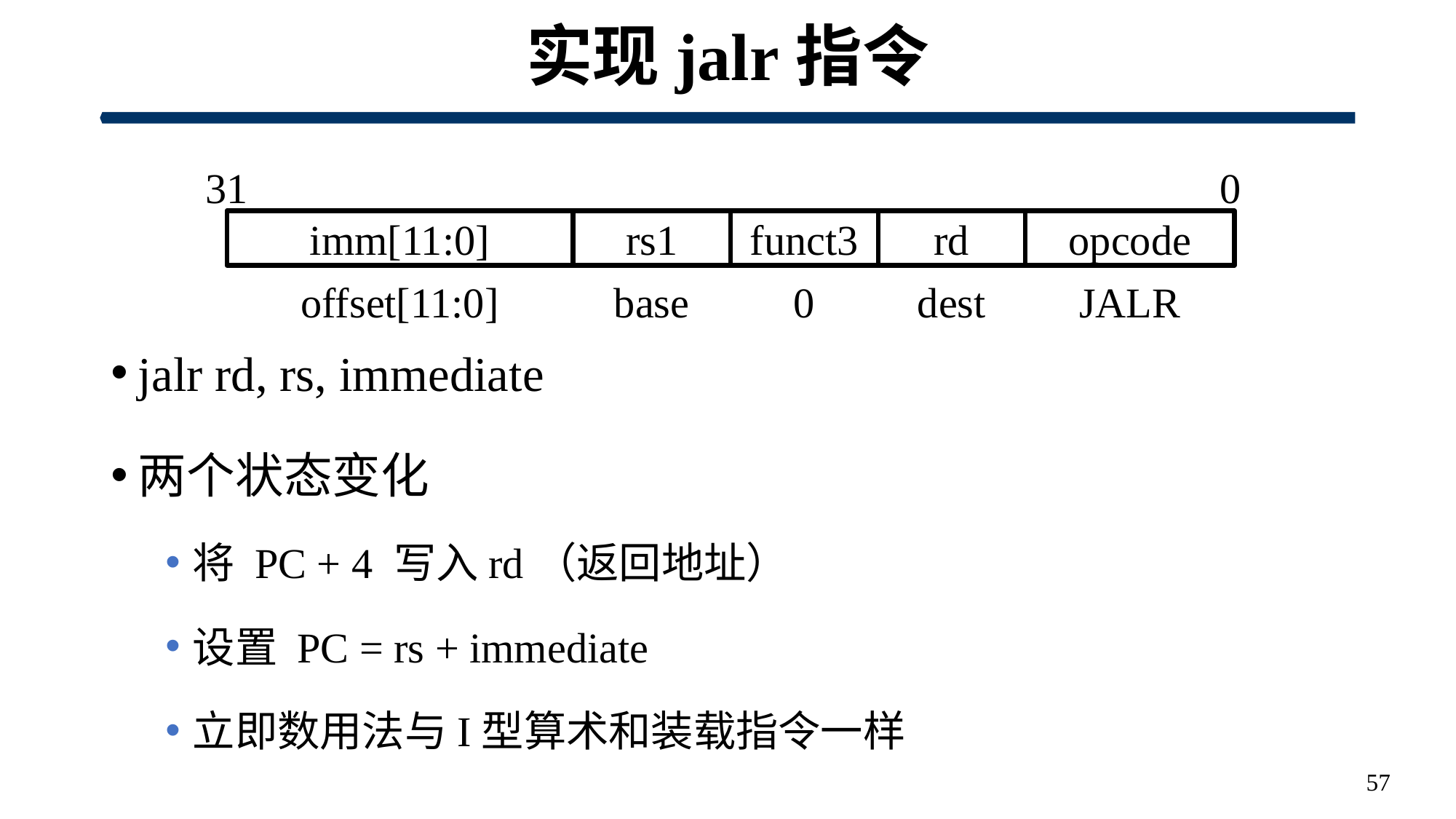

# 实现jalr指令

jalr rd, rs, immediate
两个状态变化
将 PC + 4 写入rd（返回地址）
设置 PC = rs + immediate
立即数用法与I型算术和装载指令一样
0
31
imm[11:0]
rs1
funct3
rd
opcode
offset[11:0]
base
0
dest
JALR
57